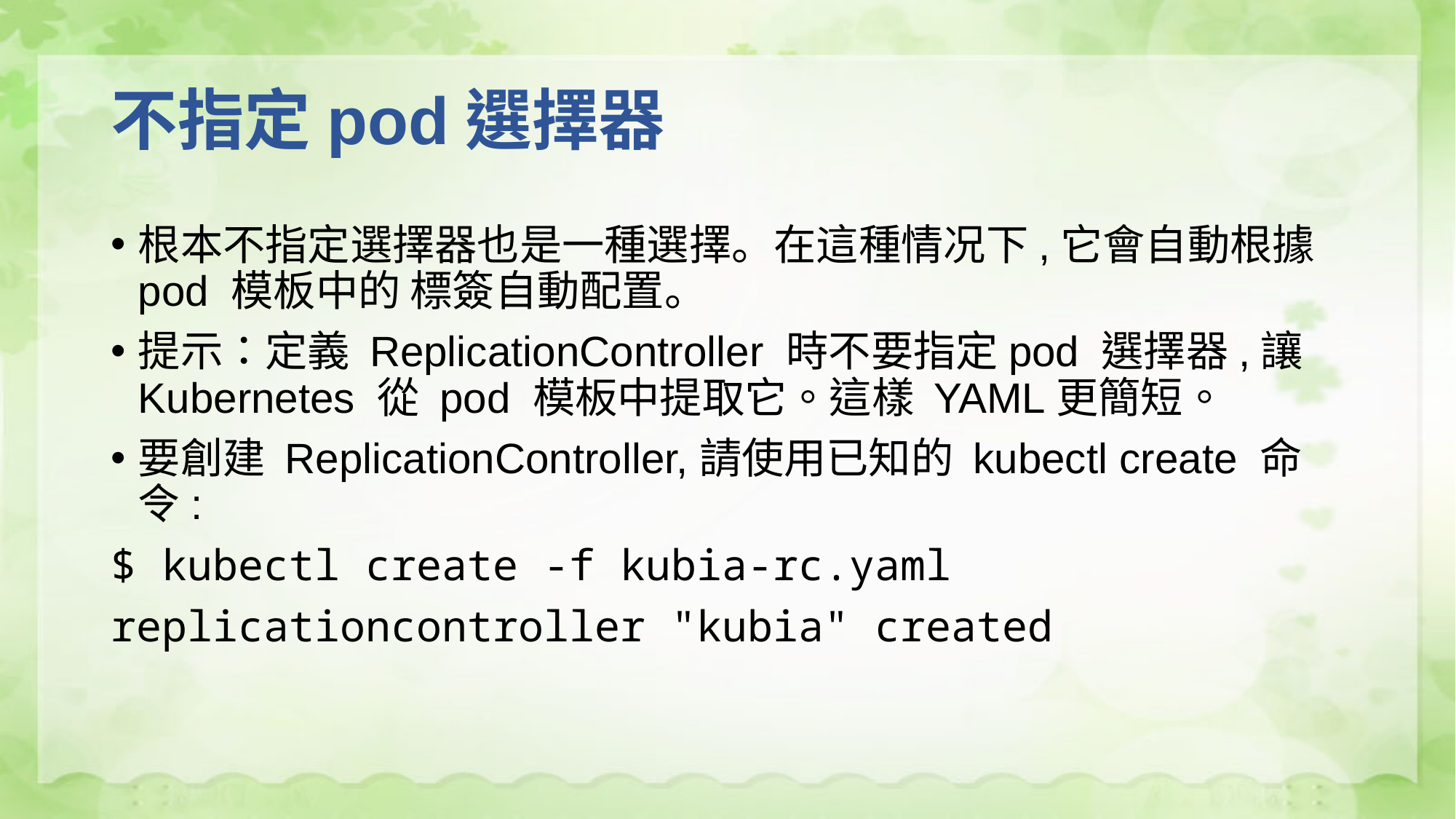

# 不指定pod選擇器
根本不指定選擇器也是一種選擇。在這種情况下,它會自動根據 pod 模板中的 標簽自動配置。
提示：定義 ReplicationController 時不要指定pod 選擇器,讓 Kubernetes 從 pod 模板中提取它。這樣 YAML更簡短。
要創建 ReplicationController,請使用已知的 kubectl create 命令:
$ kubectl create -f kubia-rc.yaml
replicationcontroller "kubia" created